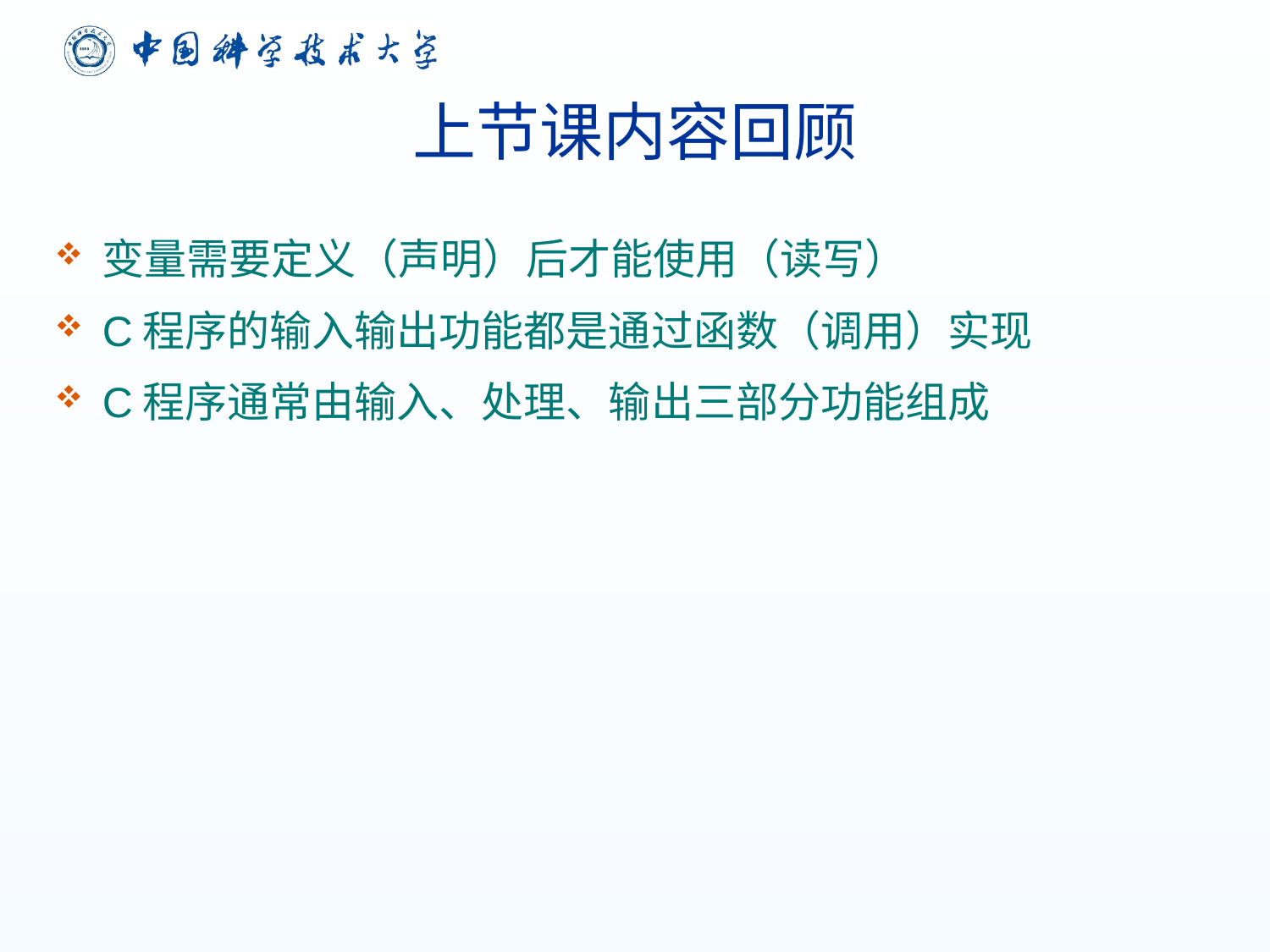

# 上节课内容回顾
变量需要定义（声明）后才能使用（读写）
C程序的输入输出功能都是通过函数（调用）实现
C程序通常由输入、处理、输出三部分功能组成